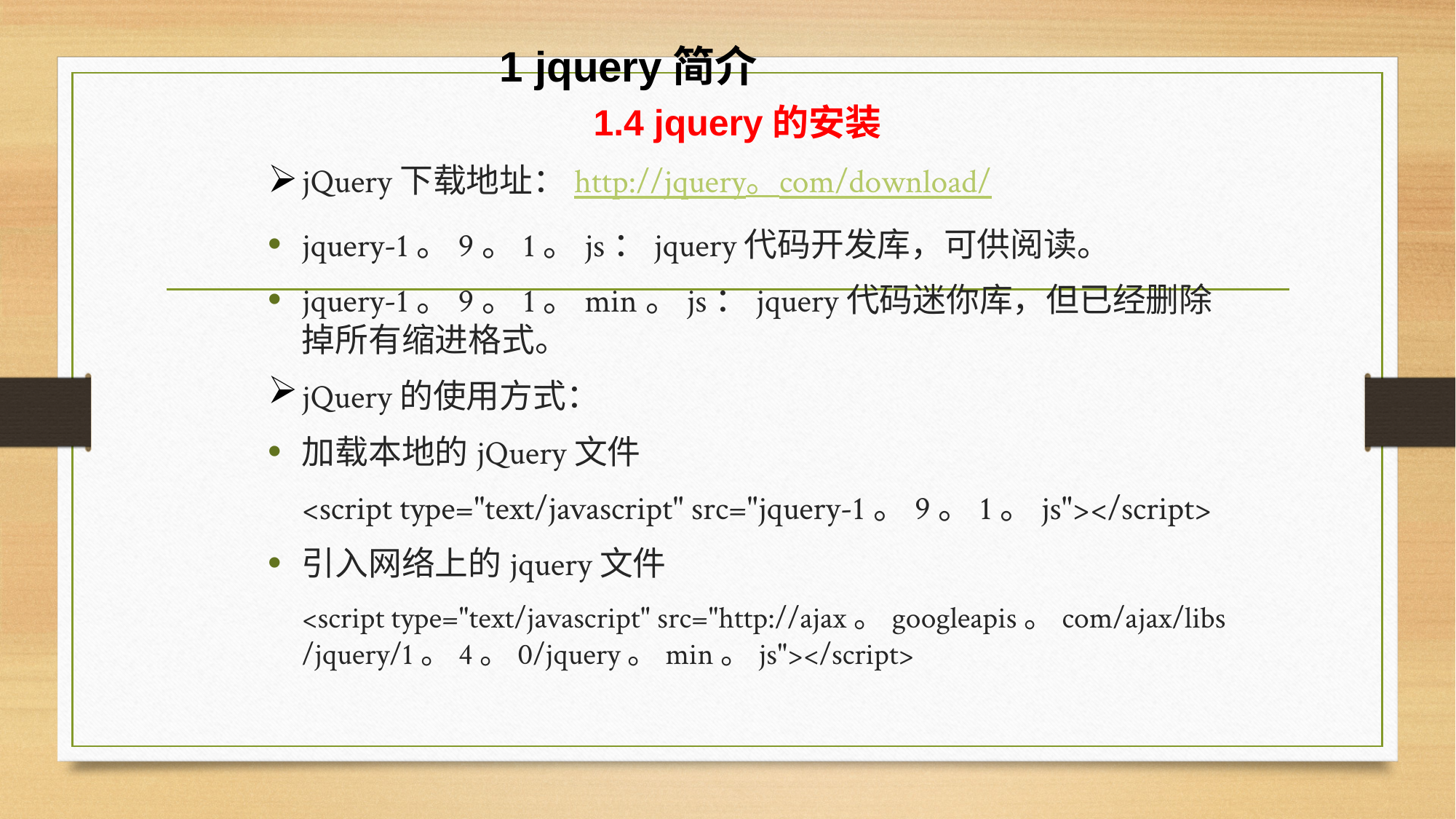

1 jquery简介

1.4 jquery的安装
jQuery下载地址：http://jquery。com/download/
jquery-1。9。1。js：jquery代码开发库，可供阅读。
jquery-1。9。1。min。js：jquery代码迷你库，但已经删除掉所有缩进格式。
jQuery的使用方式：
加载本地的jQuery文件
	<script type="text/javascript" src="jquery-1。9。1。js"></script>
引入网络上的jquery文件
	<script type="text/javascript" src="http://ajax。googleapis。com/ajax/libs /jquery/1。4。0/jquery。min。js"></script>